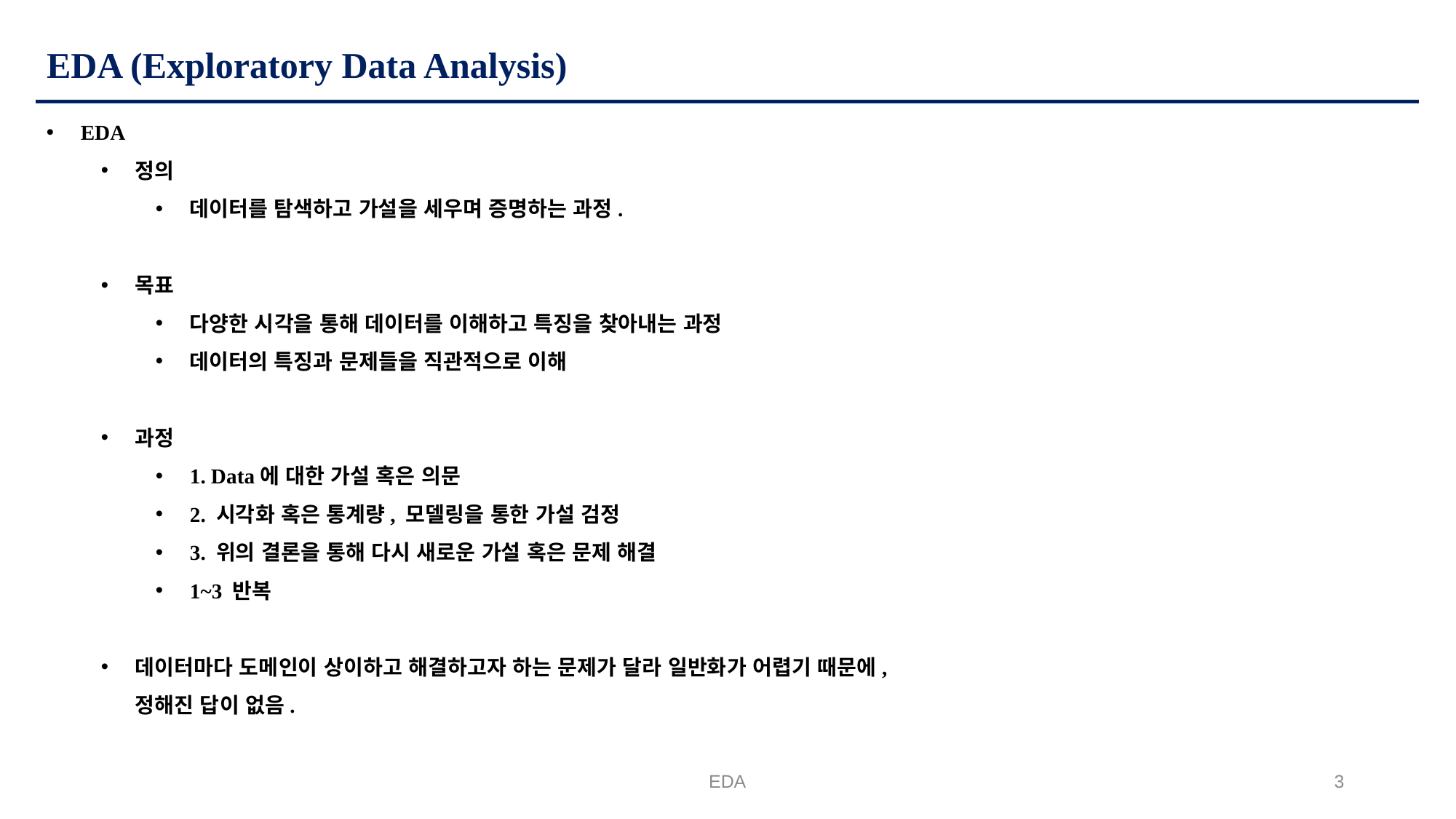

# EDA (Exploratory Data Analysis)
EDA
정의
데이터를 탐색하고 가설을 세우며 증명하는 과정.

목표
다양한 시각을 통해 데이터를 이해하고 특징을 찾아내는 과정
데이터의 특징과 문제들을 직관적으로 이해

과정
1. Data에 대한 가설 혹은 의문
2. 시각화 혹은 통계량, 모델링을 통한 가설 검정
3. 위의 결론을 통해 다시 새로운 가설 혹은 문제 해결
1~3 반복

데이터마다 도메인이 상이하고 해결하고자 하는 문제가 달라 일반화가 어렵기 때문에,
정해진 답이 없음.
EDA
3